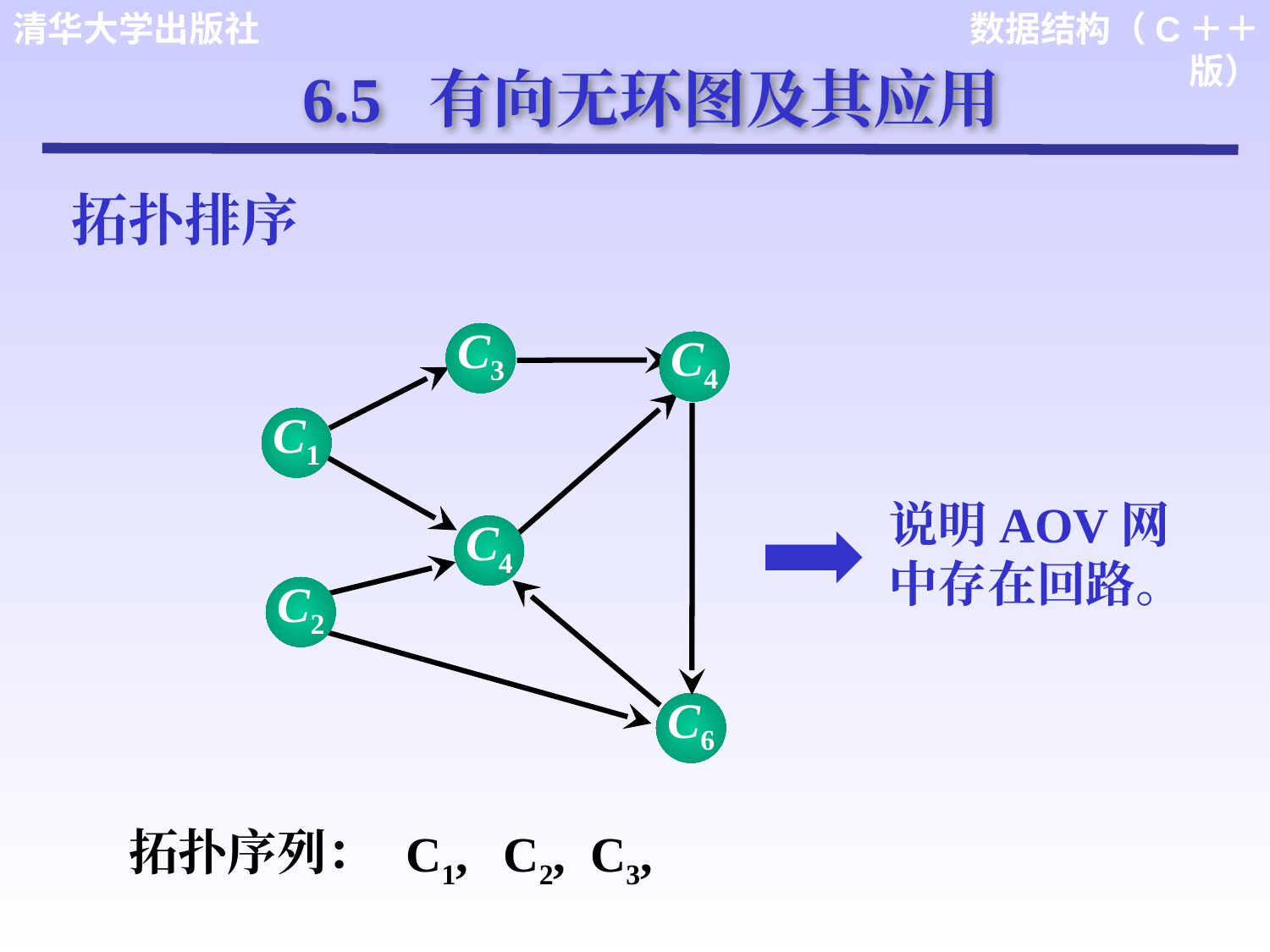

6.5  有向无环图及其应用
拓扑排序
C3

C4

C1

说明AOV网中存在回路。

C4

C2

C6

拓扑序列：
C1,
C2,
C3,